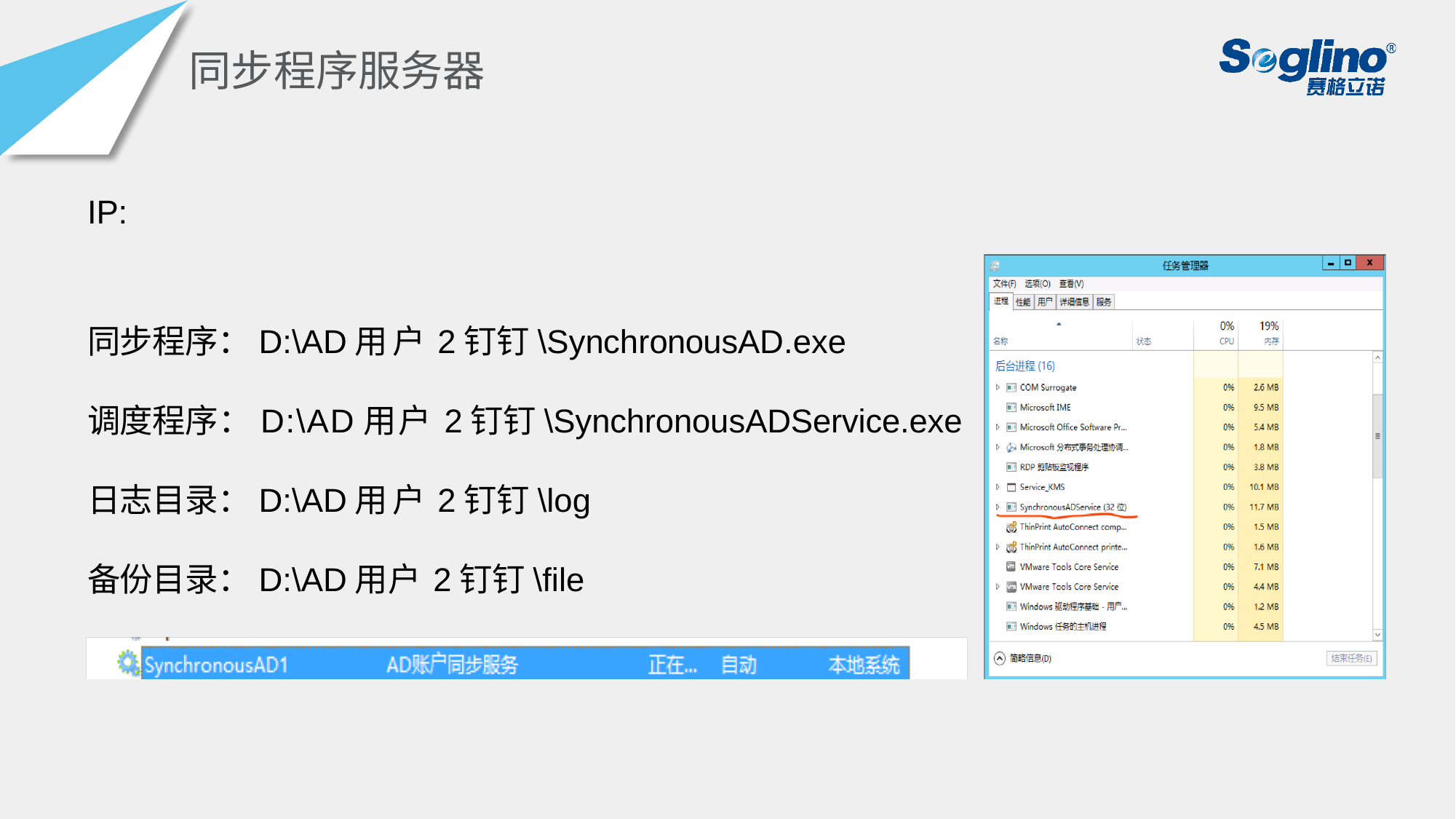

同步程序服务器
IP:

同步程序：D:\AD用户2钉钉\SynchronousAD.exe
调度程序：D:\AD用户2钉钉\SynchronousADService.exe
日志目录：D:\AD用户2钉钉\log
备份目录：D:\AD用户2钉钉\file